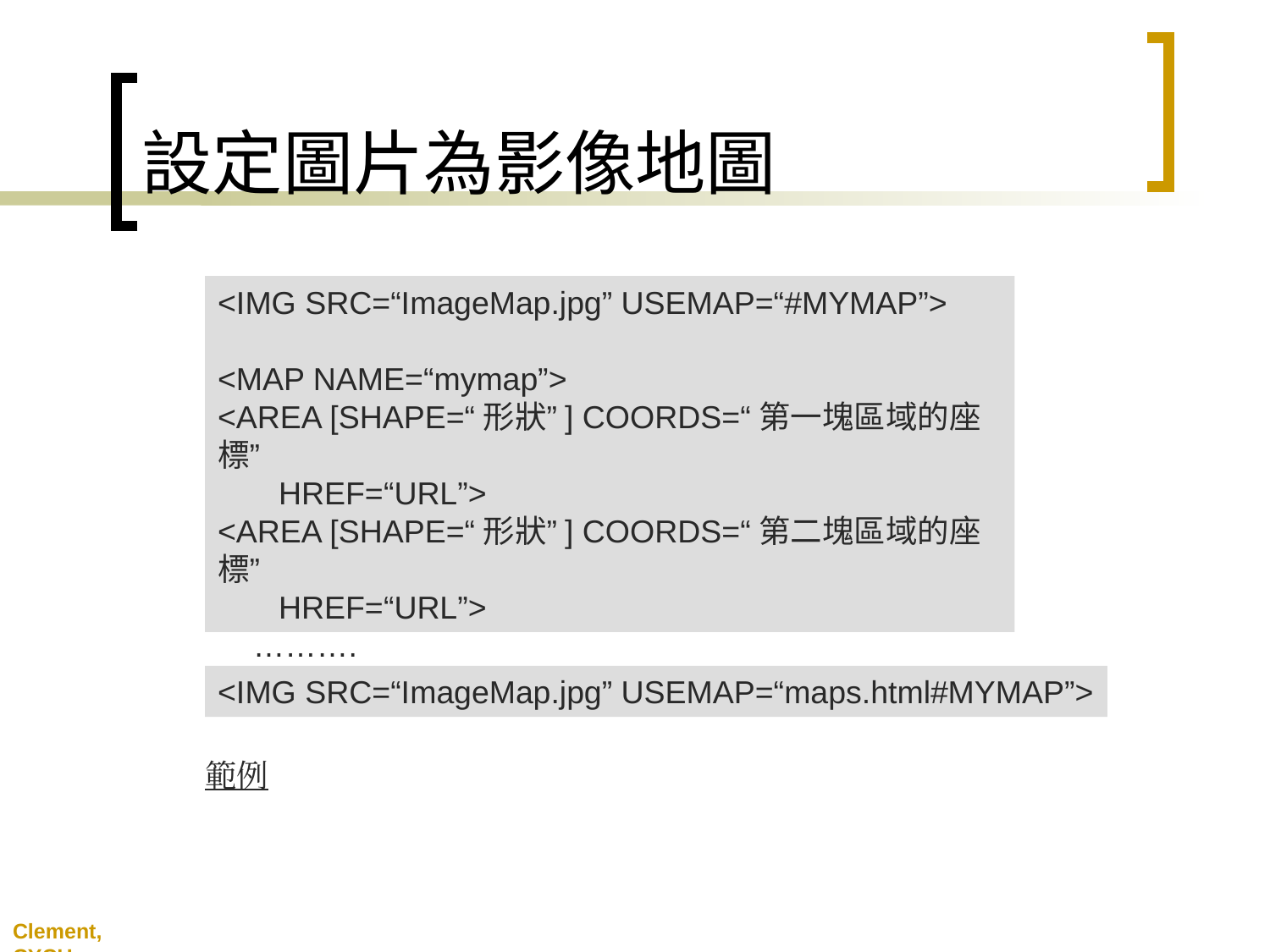

# 設定圖片為影像地圖

<IMG SRC=“ImageMap.jpg” USEMAP=“#MYMAP”>

<MAP NAME=“mymap”>
<AREA [SHAPE=“形狀”] COORDS=“第一塊區域的座標”
      HREF=“URL”>
<AREA [SHAPE=“形狀”] COORDS=“第二塊區域的座標”
      HREF=“URL”>
    ……….
</MAP>
<IMG SRC=“ImageMap.jpg” USEMAP=“maps.html#MYMAP”>
範例